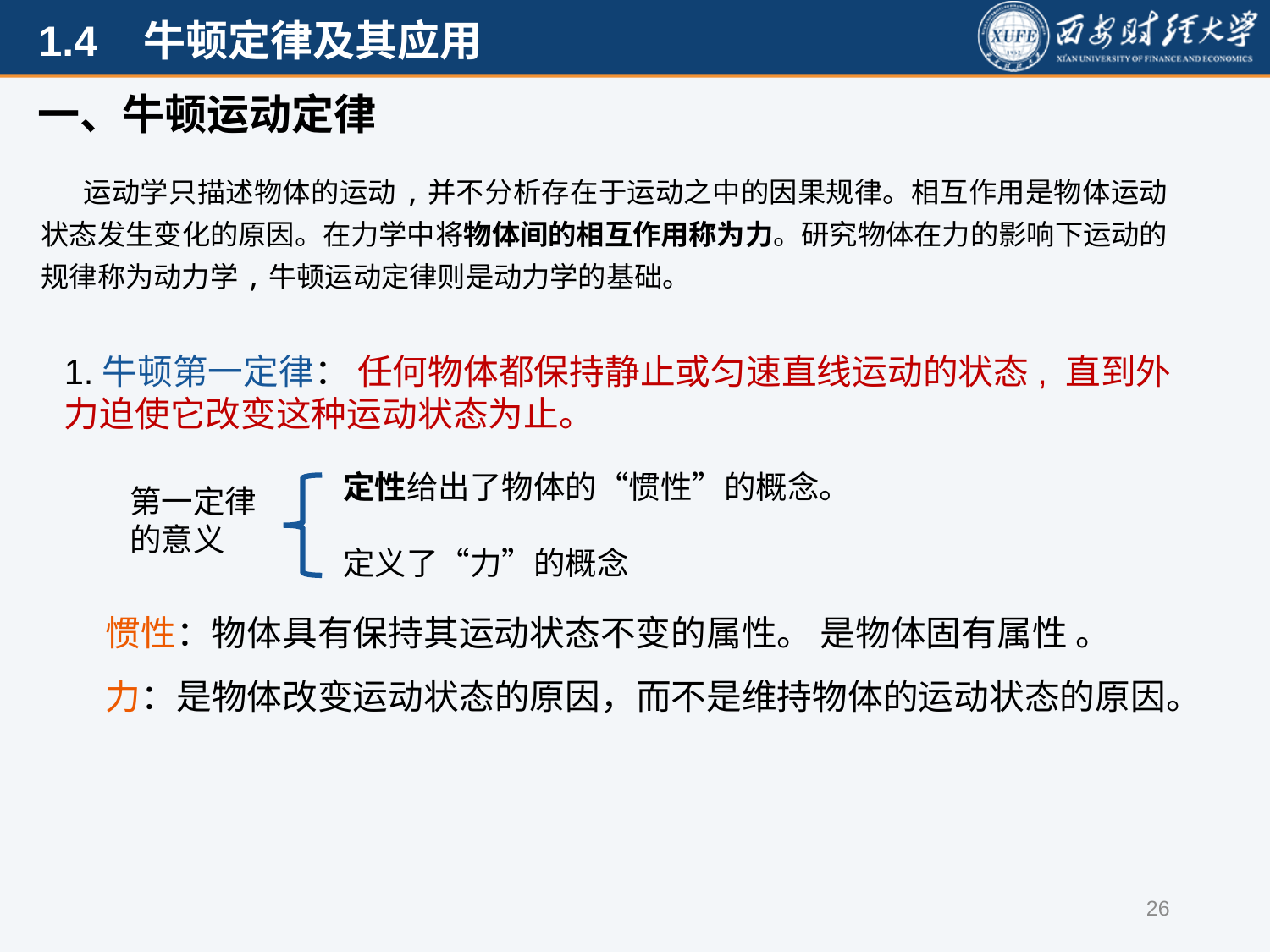

一、牛顿运动定律
运动学只描述物体的运动,并不分析存在于运动之中的因果规律。相互作用是物体运动状态发生变化的原因。在力学中将物体间的相互作用称为力。研究物体在力的影响下运动的规律称为动力学,牛顿运动定律则是动力学的基础。
1.牛顿第一定律： 任何物体都保持静止或匀速直线运动的状态, 直到外力迫使它改变这种运动状态为止。
定性给出了物体的“惯性”的概念。

定义了“力”的概念
第一定律的意义

惯性：物体具有保持其运动状态不变的属性。 是物体固有属性 。
力：是物体改变运动状态的原因，而不是维持物体的运动状态的原因。
26